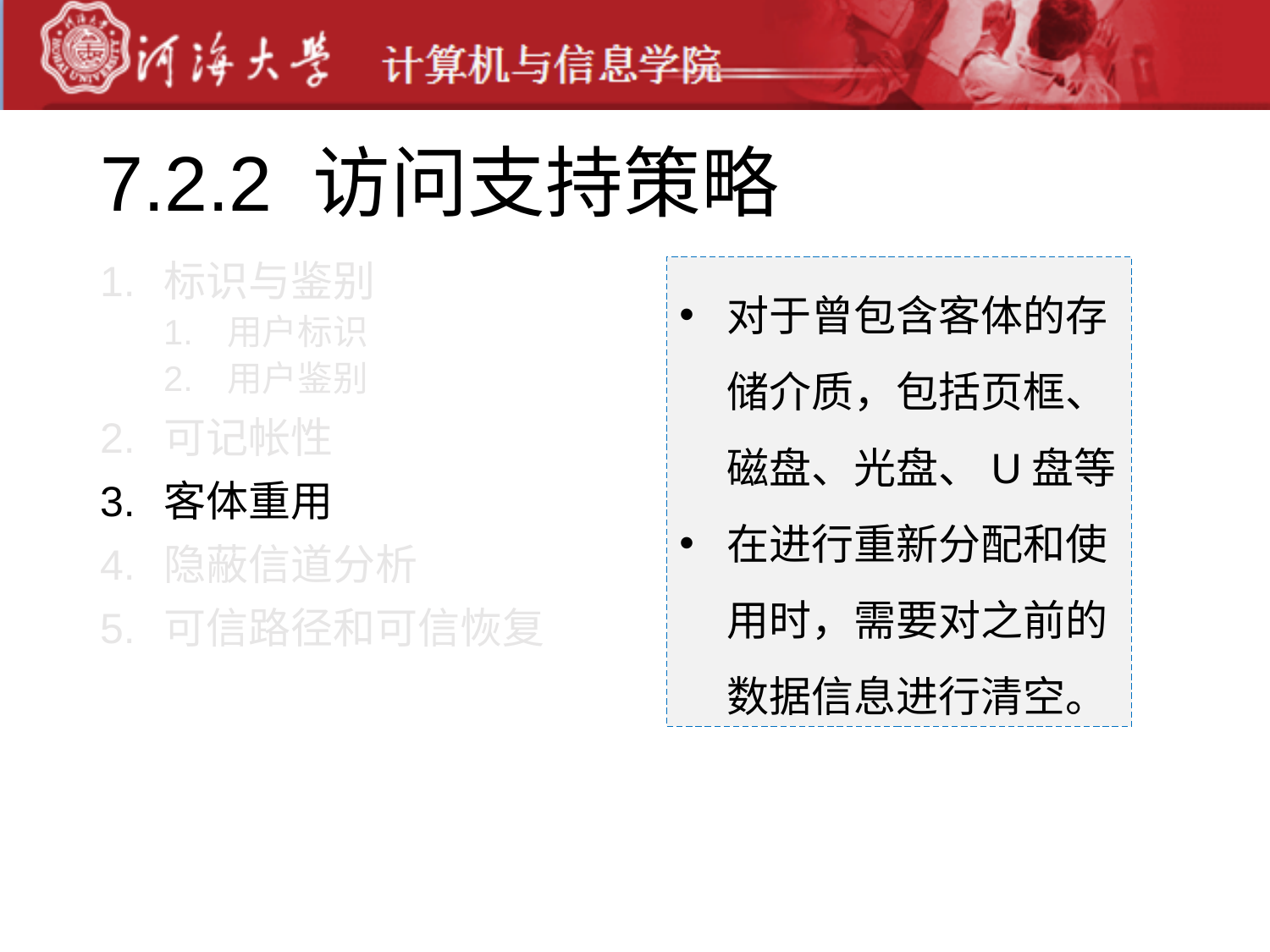

# 7.2.2 访问支持策略
标识与鉴别
用户标识
用户鉴别
可记帐性
客体重用
隐蔽信道分析
可信路径和可信恢复

对于曾包含客体的存储介质，包括页框、磁盘、光盘、U盘等
在进行重新分配和使用时，需要对之前的数据信息进行清空。